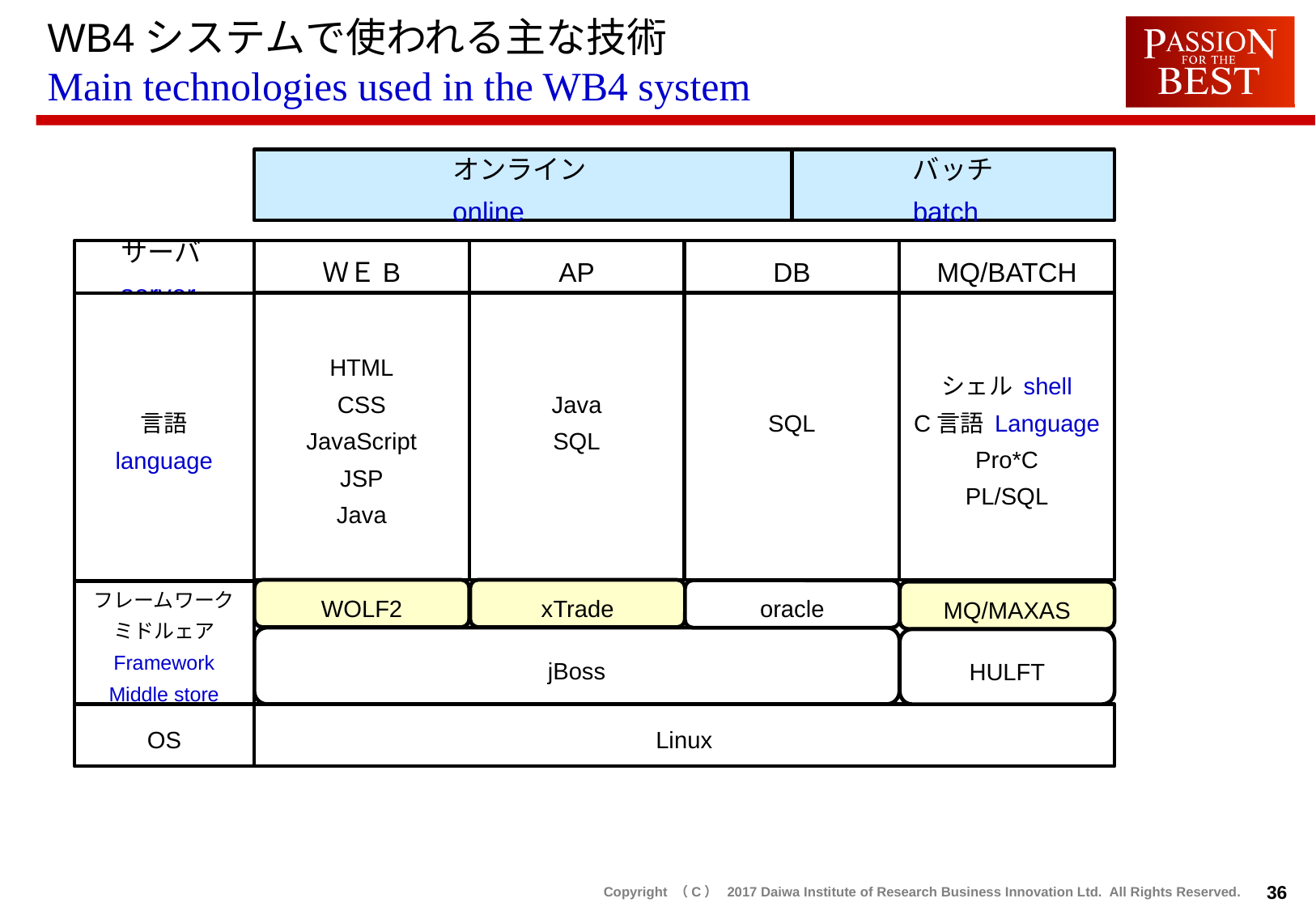

WB4システムで使われる主な技術
Main technologies used in the WB4 system
オンライン
online
バッチ
batch
ＷＥB
AP
DB
MQ/BATCH
サーバserver
HTML
CSS
JavaScript
JSP
Java
Java
SQL

SQL

シェル shell
C言語 Language
Pro*C
PL/SQL
言語
language
WOLF2
xTrade
oracle
フレームワーク
ミドルェア
Framework
Middle store
MQ/MAXAS
jBoss
HULFT
Linux
OS